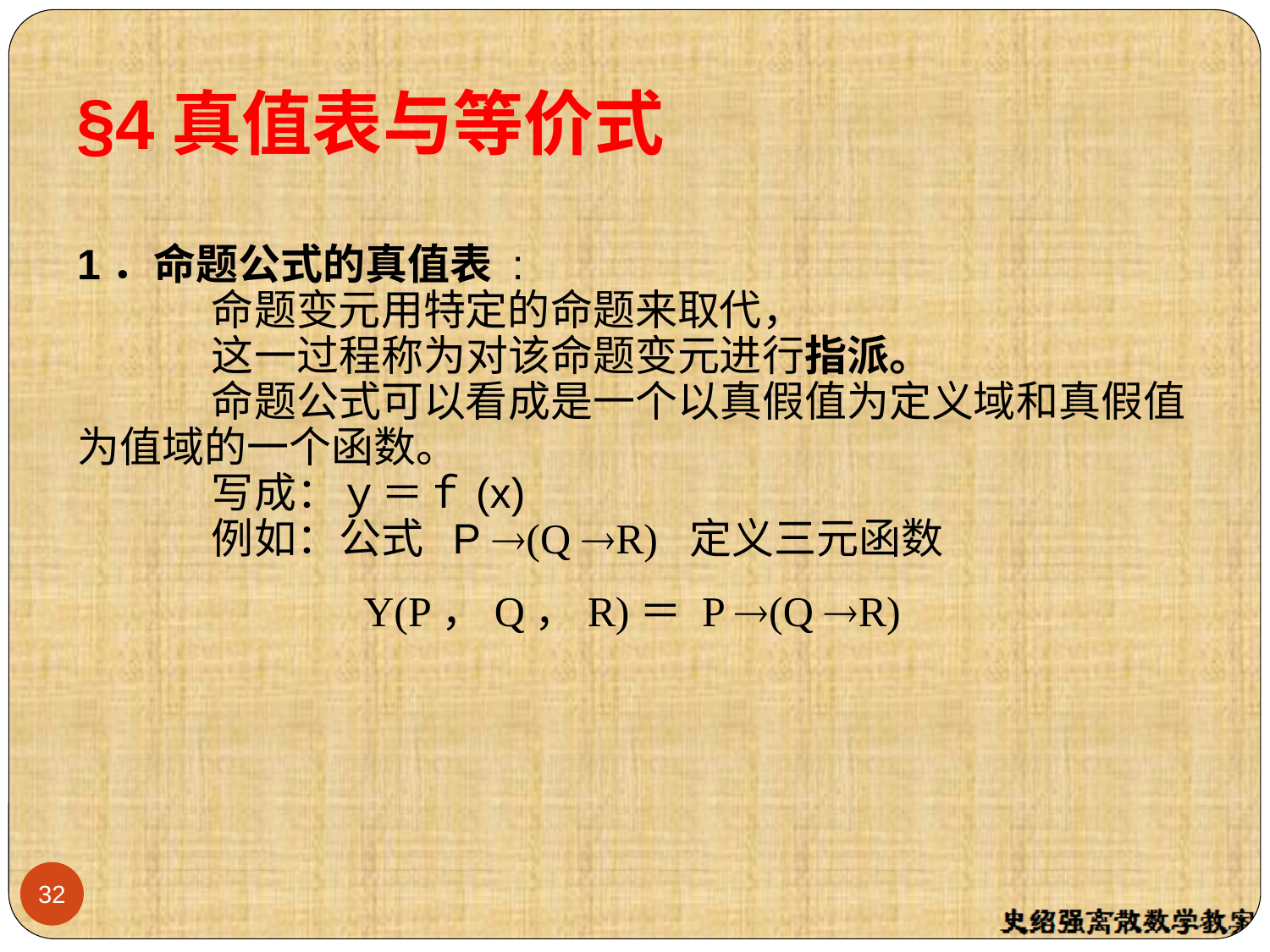

§4真值表与等价式

1．命题公式的真值表 :
             命题变元用特定的命题来取代，
             这一过程称为对该命题变元进行指派。
             命题公式可以看成是一个以真假值为定义域和真假值为值域的一个函数。
             写成：ｙ＝ｆ(x)
             例如：公式  P →(Q →R)  定义三元函数
                           Y(P，Q，R)＝ P →(Q →R)

32